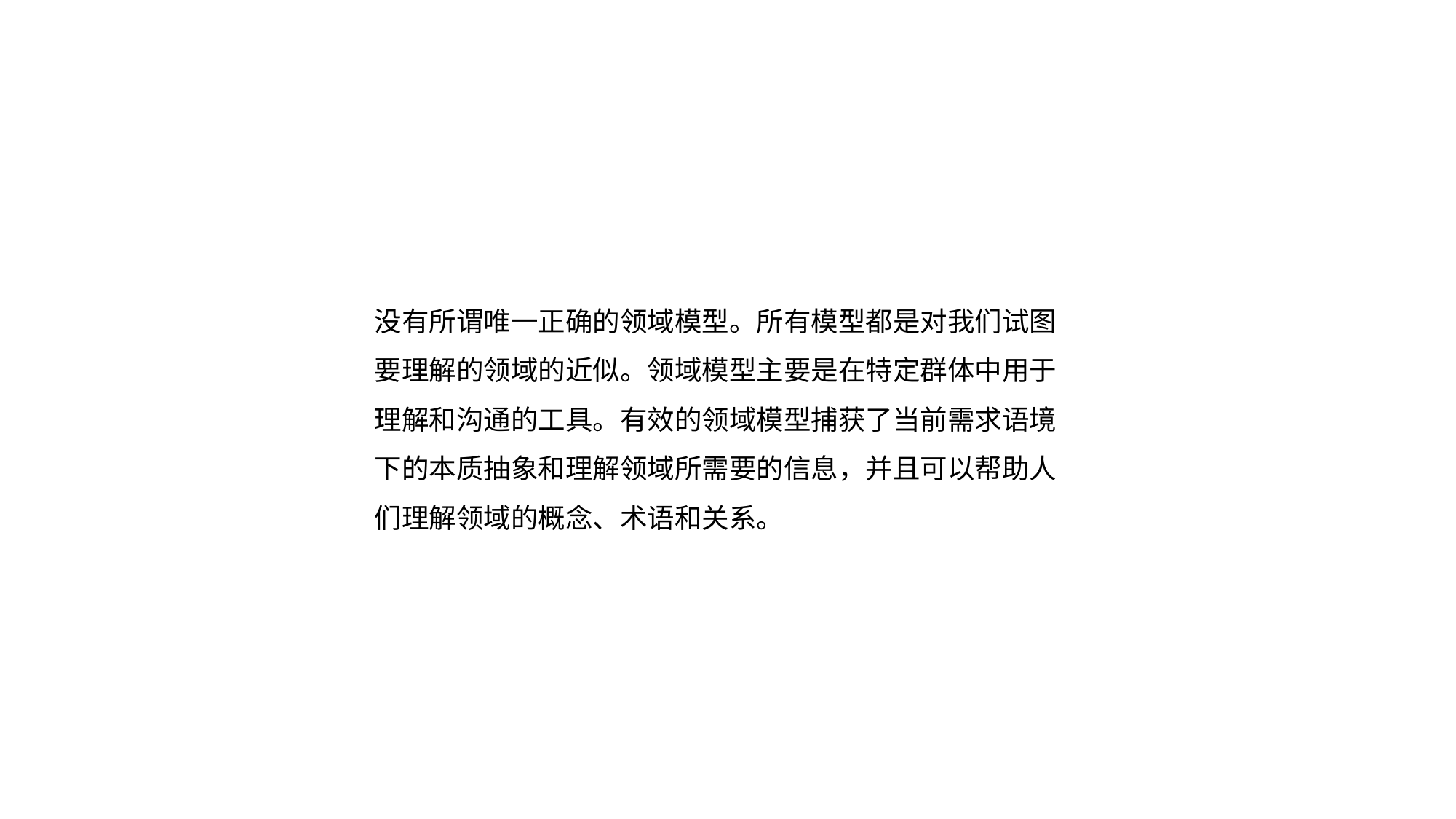

没有所谓唯一正确的领域模型。所有模型都是对我们试图要理解的领域的近似。领域模型主要是在特定群体中用于理解和沟通的工具。有效的领域模型捕获了当前需求语境下的本质抽象和理解领域所需要的信息，并且可以帮助人们理解领域的概念、术语和关系。